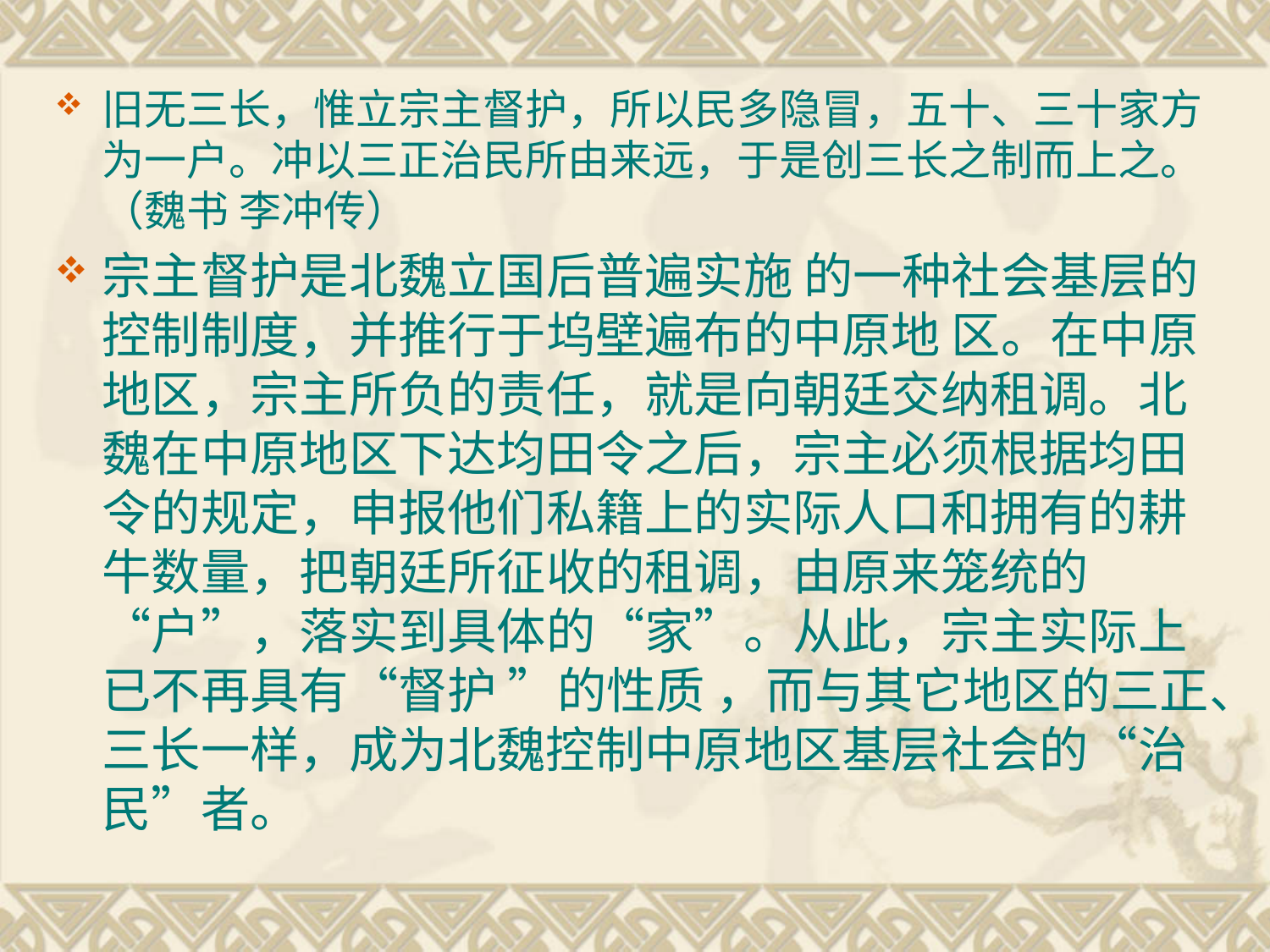

旧无三长，惟立宗主督护，所以民多隐冒，五十、三十家方为一户。冲以三正治民所由来远，于是创三长之制而上之。（魏书 李冲传）
宗主督护是北魏立国后普遍实施 的一种社会基层的控制制度，并推行于坞壁遍布的中原地 区。在中原地区，宗主所负的责任，就是向朝廷交纳租调。北魏在中原地区下达均田令之后，宗主必须根据均田令的规定，申报他们私籍上的实际人口和拥有的耕牛数量，把朝廷所征收的租调，由原来笼统的“户”，落实到具体的“家”。从此，宗主实际上已不再具有“督护 ”的性质 ，而与其它地区的三正、三长一样，成为北魏控制中原地区基层社会的“治民”者。